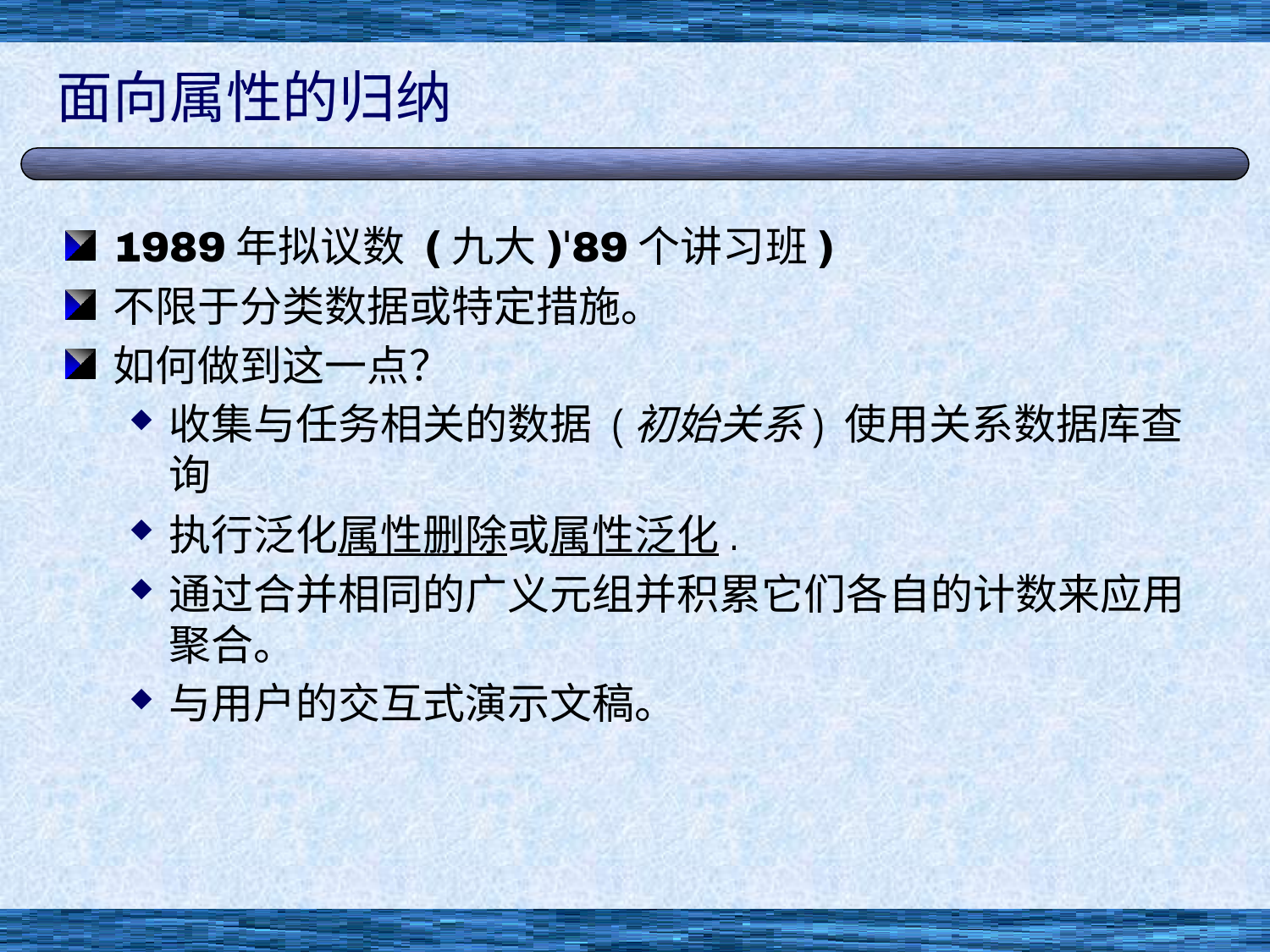

# 面向属性的归纳
1989年拟议数 (九大)'89个讲习班)
不限于分类数据或特定措施。
如何做到这一点？
收集与任务相关的数据 (初始关系) 使用关系数据库查询
执行泛化属性删除或属性泛化.
通过合并相同的广义元组并积累它们各自的计数来应用聚合。
与用户的交互式演示文稿。